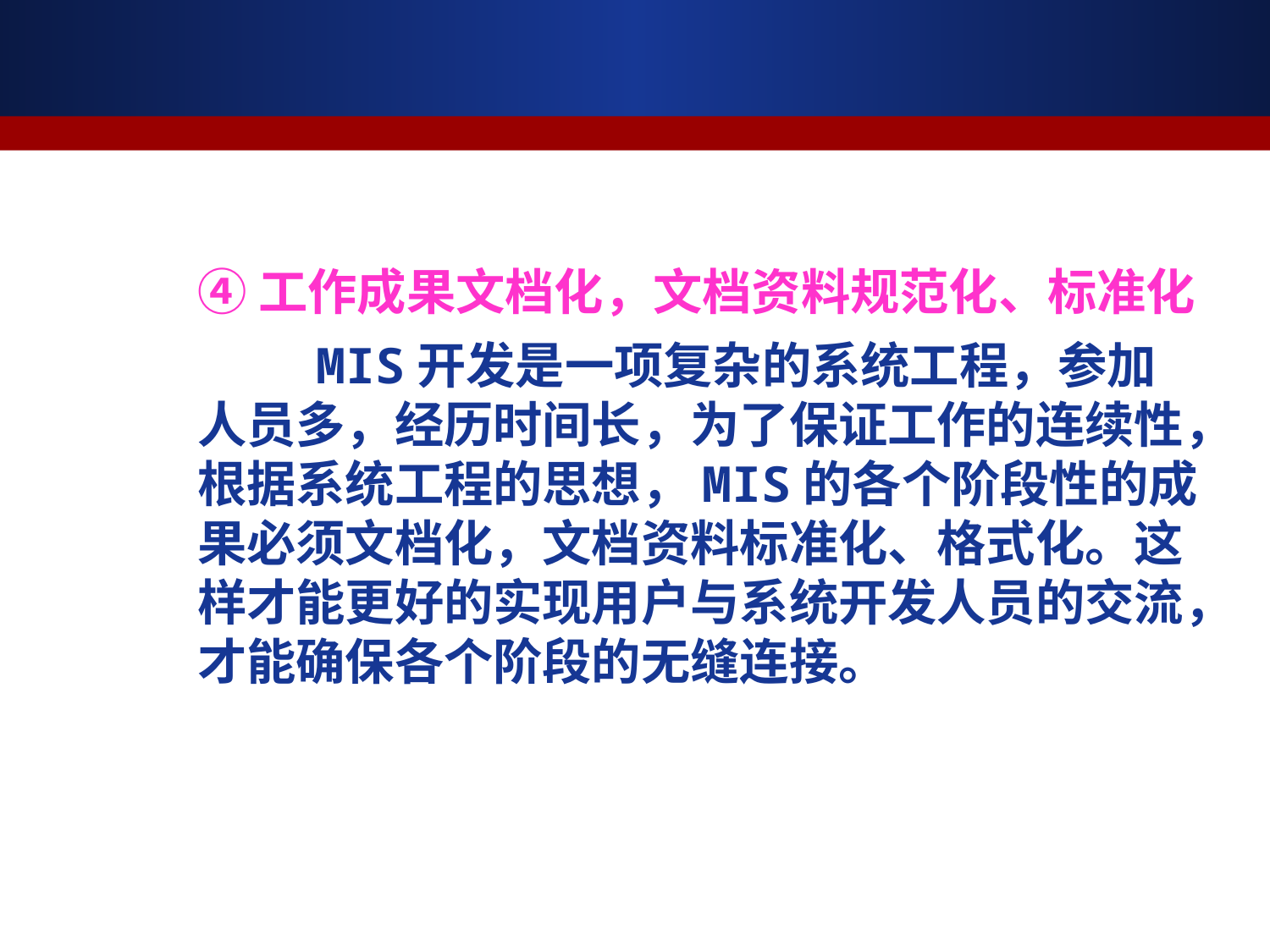

④工作成果文档化，文档资料规范化、标准化
    MIS开发是一项复杂的系统工程，参加人员多，经历时间长，为了保证工作的连续性，根据系统工程的思想，MIS的各个阶段性的成果必须文档化，文档资料标准化、格式化。这样才能更好的实现用户与系统开发人员的交流，才能确保各个阶段的无缝连接。